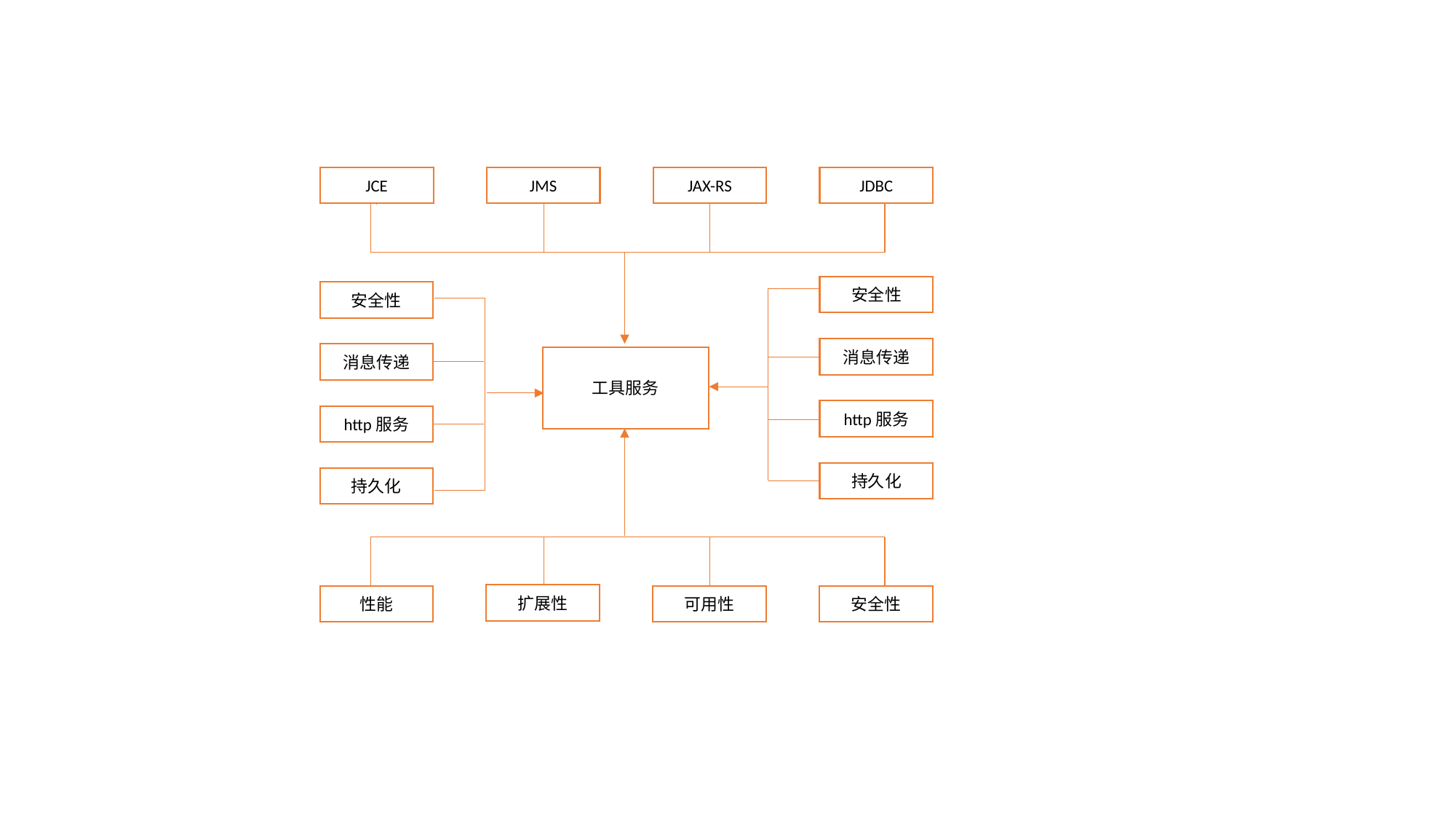

JDBC
JAX-RS
JMS
JCE
安全性
安全性
消息传递
消息传递
工具服务
http服务
http服务
持久化
持久化
扩展性
安全性
可用性
性能